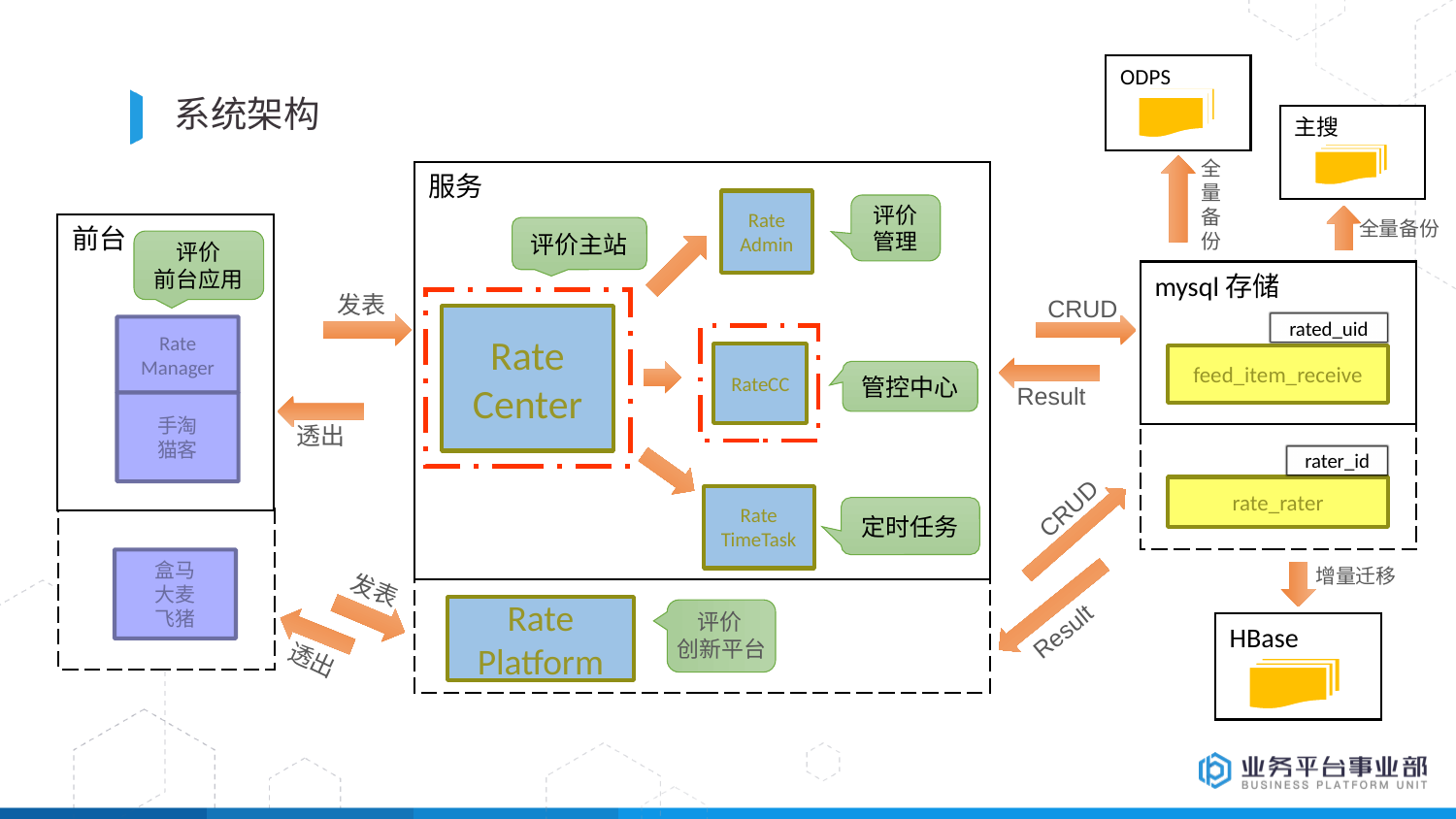

ODPS
# 系统架构

主搜

全量备份
服务

Rate
Admin
评价管理
全量备份

前台
评价主站
评价
前台应用

mysql存储

发表
CRUD

Rate
Center
rated_uid

Rate
Manager

RateCC
feed_item_receive

管控中心
Result
手淘
猫客

透出

rater_id

rate_rater
CRUD
Rate
TimeTask
定时任务

盒马
大麦
飞猪
增量迁移

发表

Rate
Platform

   评价
创新平台
Result
HBase

透出